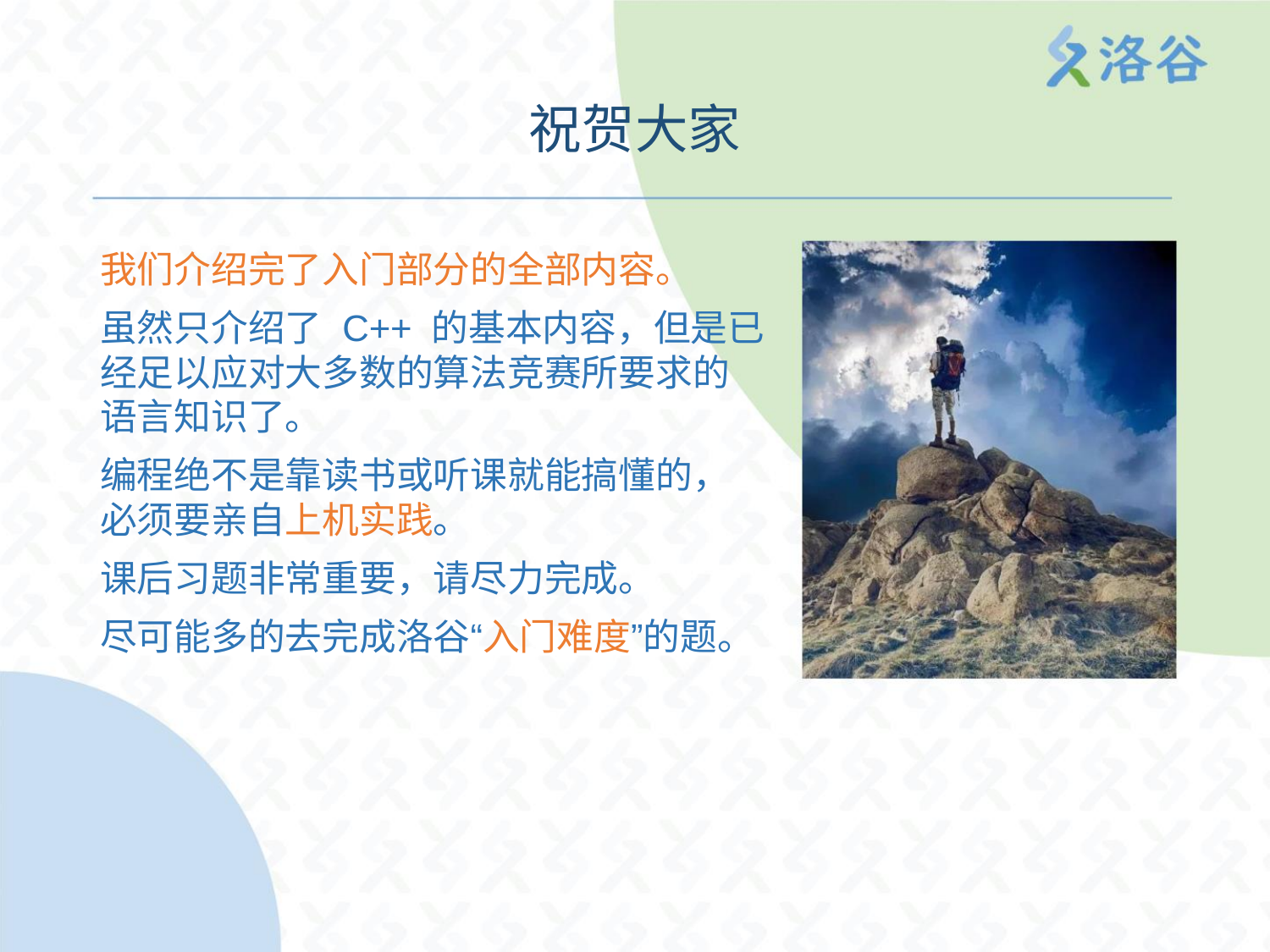

祝贺大家
我们介绍完了入门部分的全部内容。
虽然只介绍了 C++ 的基本内容，但是已
经足以应对大多数的算法竞赛所要求的
语言知识了。
编程绝不是靠读书或听课就能搞懂的，
必须要亲自上机实践。
课后习题非常重要，请尽力完成。
尽可能多的去完成洛谷“入门难度”的题。